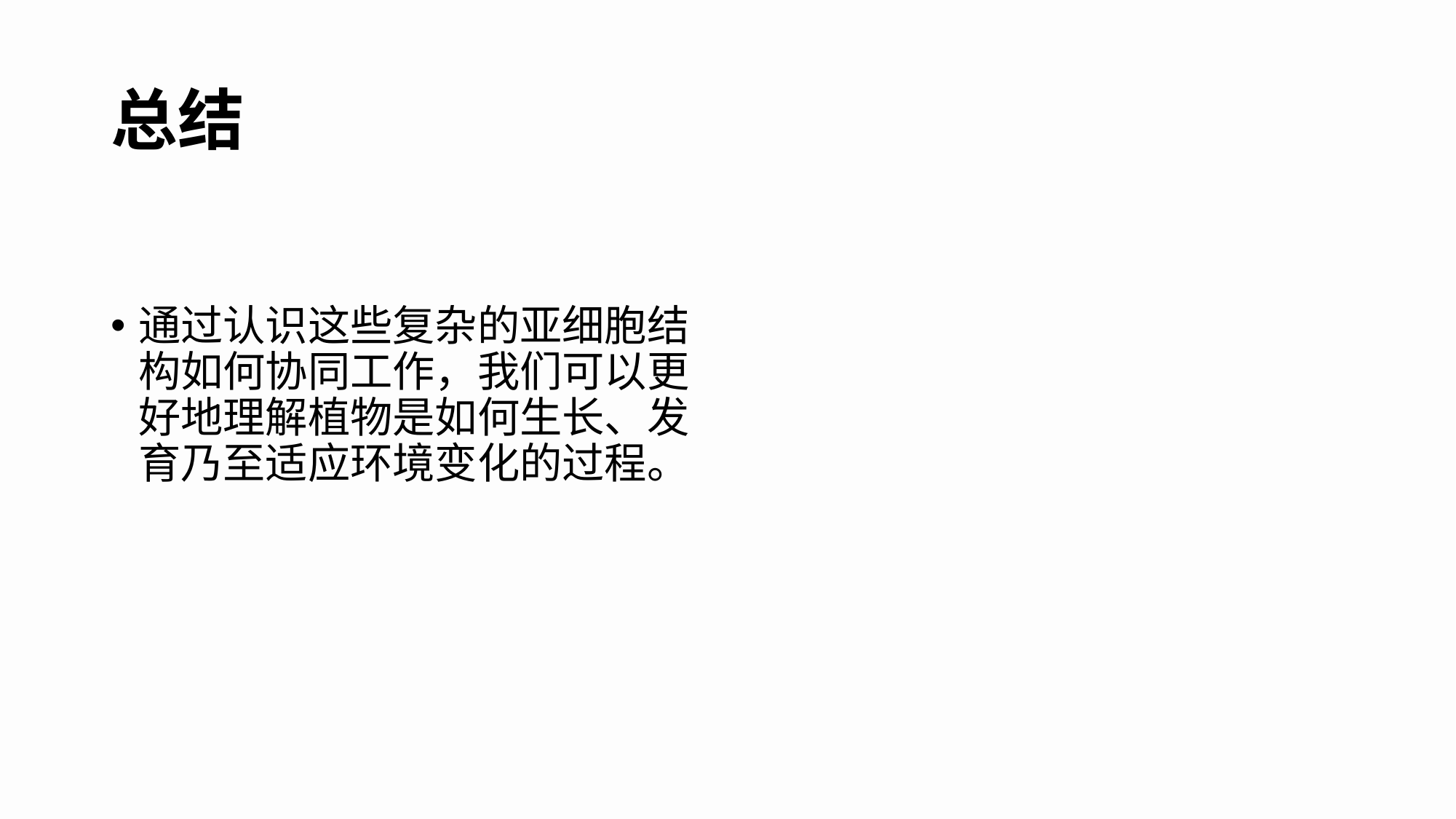

# 总结

通过认识这些复杂的亚细胞结构如何协同工作，我们可以更好地理解植物是如何生长、发育乃至适应环境变化的过程。